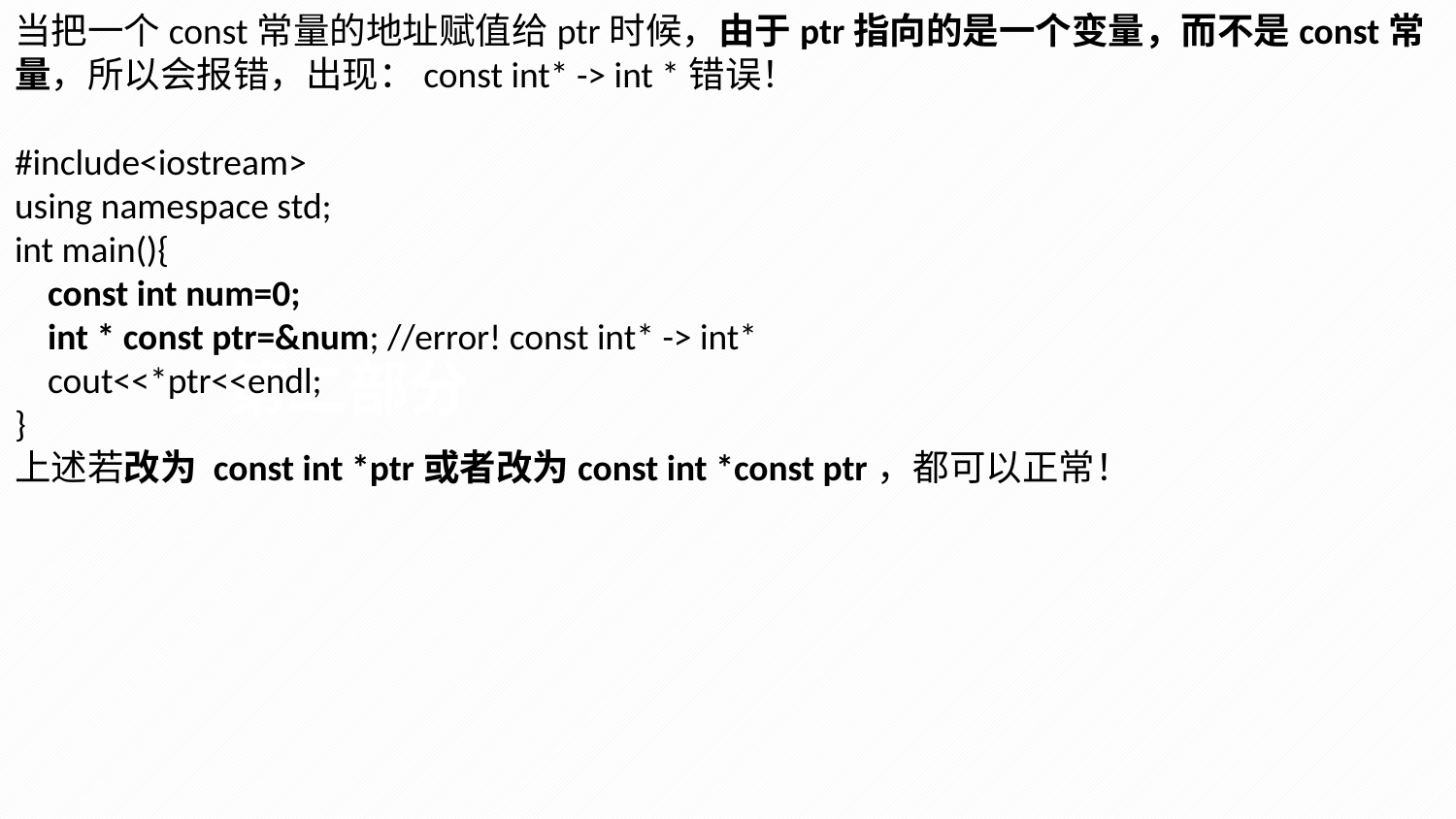

当把一个const常量的地址赋值给ptr时候，由于ptr指向的是一个变量，而不是const常量，所以会报错，出现：const int* -> int *错误！

#include<iostream>
using namespace std;
int main(){
    const int num=0;
    int * const ptr=&num; //error! const int* -> int*
    cout<<*ptr<<endl;
}
上述若改为 const int *ptr或者改为const int *const ptr，都可以正常！
第二部分